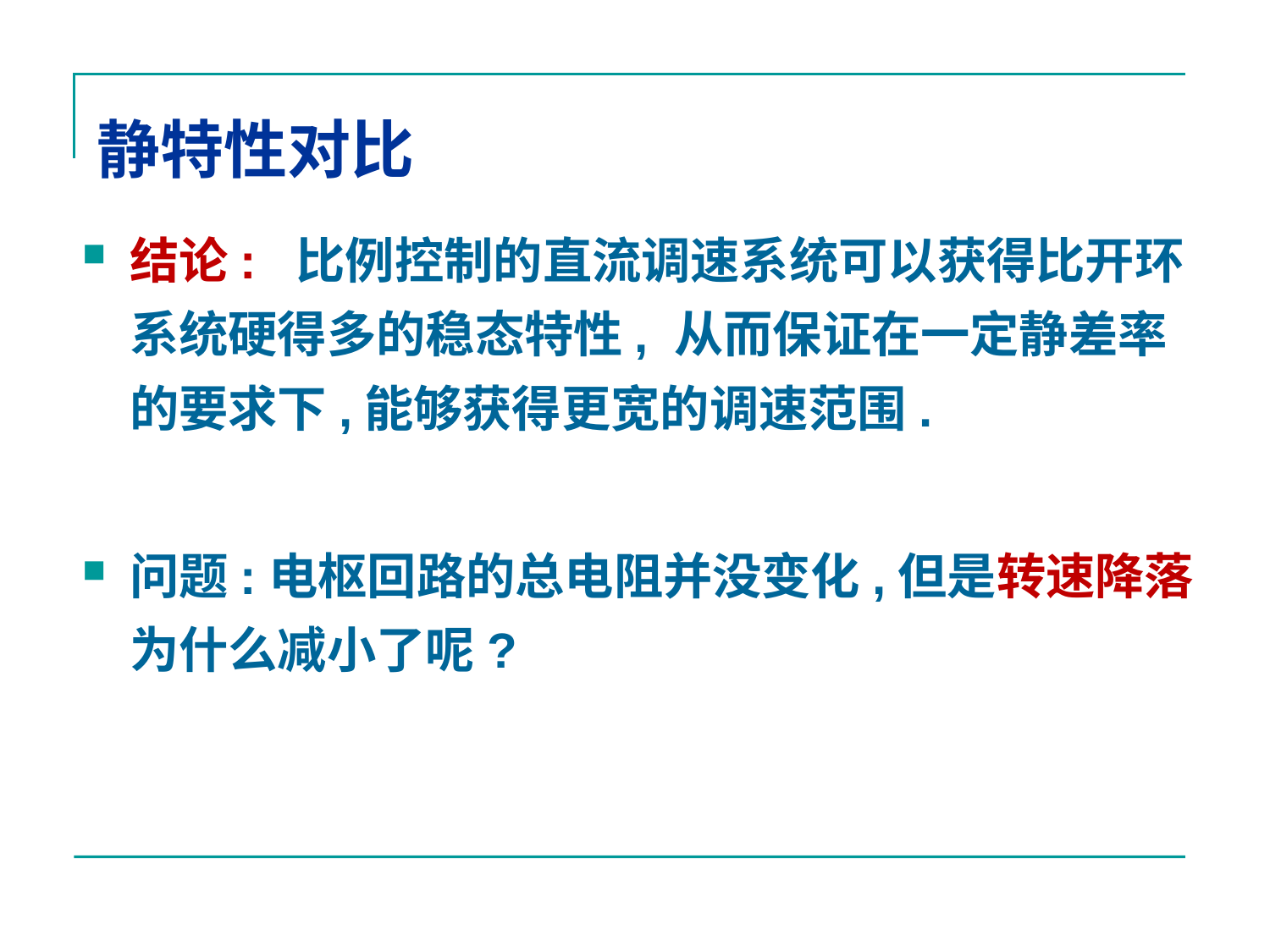

# 静特性对比
结论:  比例控制的直流调速系统可以获得比开环系统硬得多的稳态特性, 从而保证在一定静差率的要求下,能够获得更宽的调速范围.

问题:电枢回路的总电阻并没变化,但是转速降落为什么减小了呢?